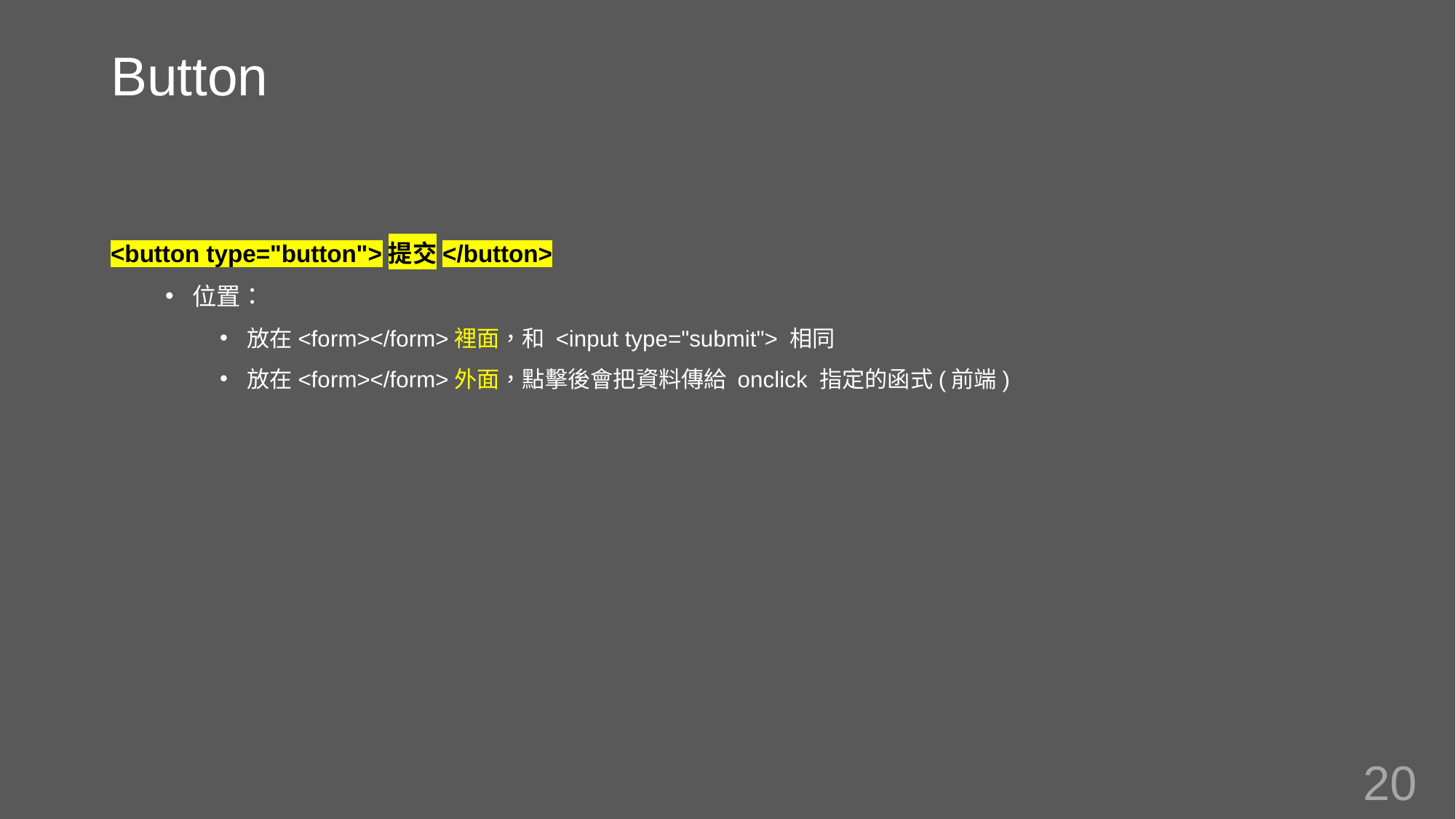

Button
<button type="button">提交</button>
位置：
放在<form></form>裡面，和 <input type="submit"> 相同
放在<form></form>外面，點擊後會把資料傳給 onclick 指定的函式(前端)
20